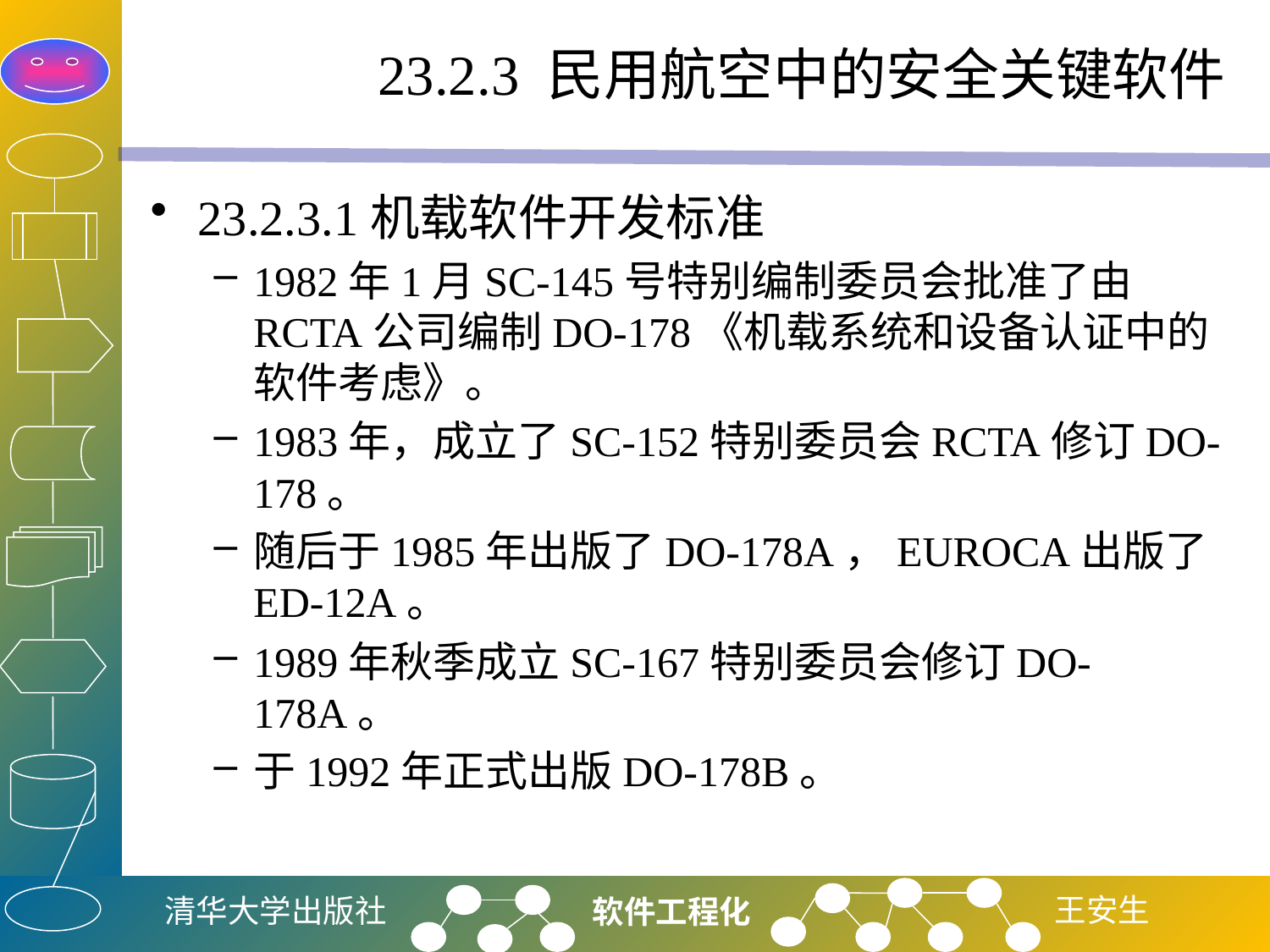

# 23.2.3 民用航空中的安全关键软件
23.2.3.1机载软件开发标准
1982年1月SC-145号特别编制委员会批准了由RCTA公司编制DO-178《机载系统和设备认证中的软件考虑》。
1983年，成立了SC-152特别委员会RCTA修订DO-178。
随后于1985年出版了DO-178A，EUROCA出版了ED-12A。
1989年秋季成立SC-167特别委员会修订DO-178A。
于1992年正式出版DO-178B。